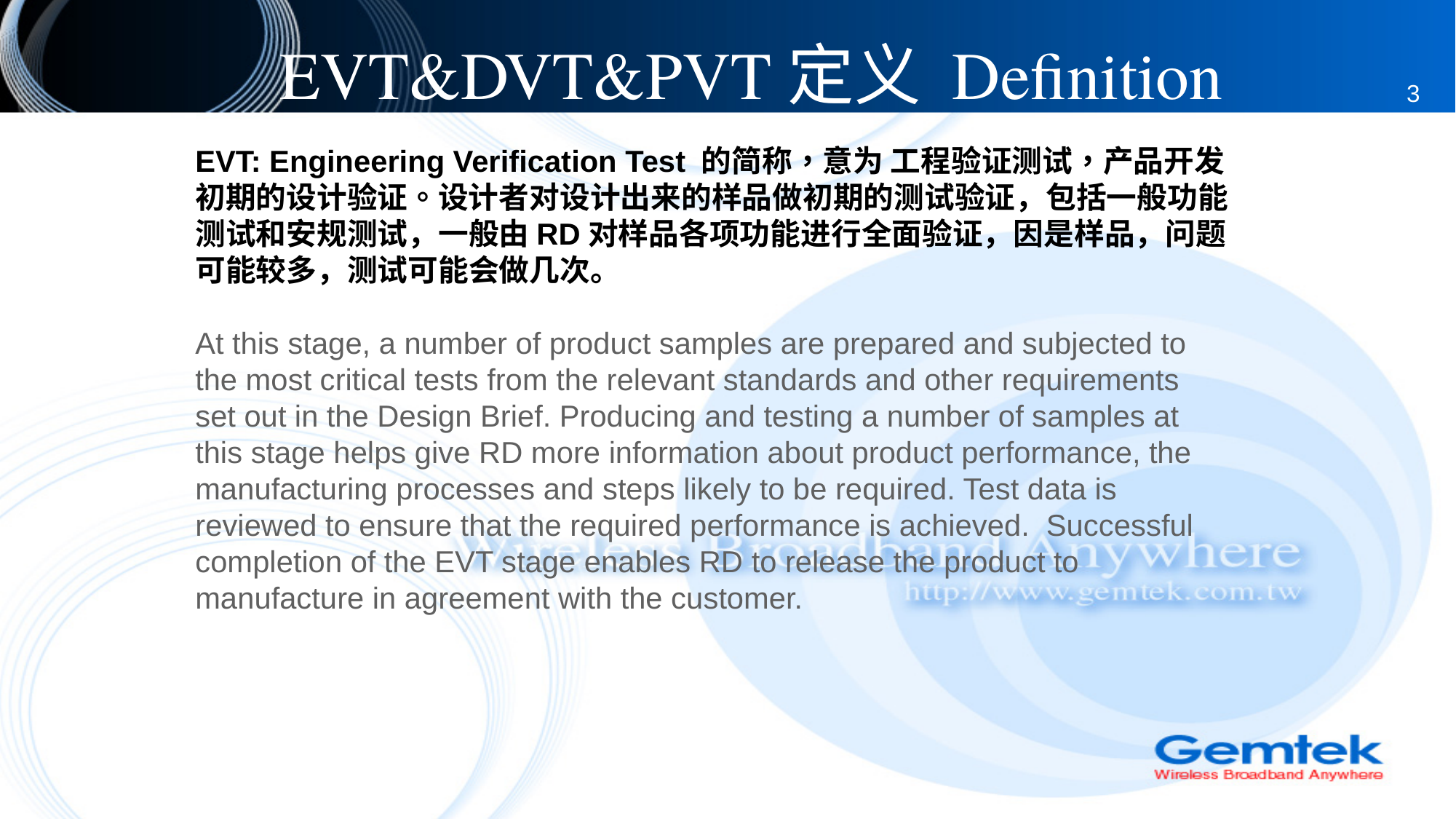

# EVT&DVT&PVT定义 Definition
3
EVT: Engineering Verification Test 的简称，意为 工程验证测试，产品开发初期的设计验证。设计者对设计出来的样品做初期的测试验证，包括一般功能测试和安规测试，一般由RD对样品各项功能进行全面验证，因是样品，问题可能较多，测试可能会做几次。

At this stage, a number of product samples are prepared and subjected to the most critical tests from the relevant standards and other requirements set out in the Design Brief. Producing and testing a number of samples at this stage helps give RD more information about product performance, the manufacturing processes and steps likely to be required. Test data is reviewed to ensure that the required performance is achieved.  Successful completion of the EVT stage enables RD to release the product to manufacture in agreement with the customer.